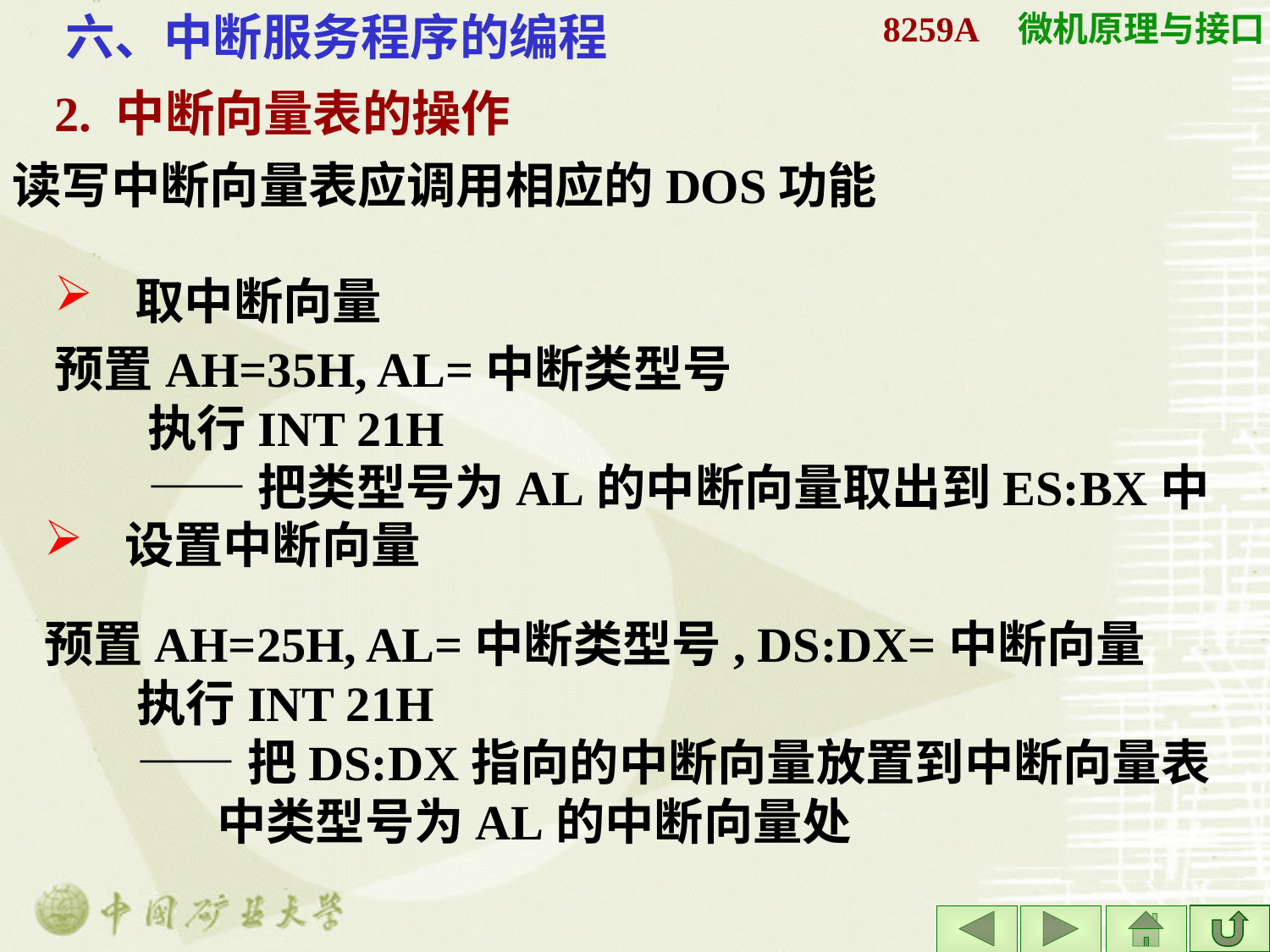

六、中断服务程序的编程
# 8259A
2. 中断向量表的操作
读写中断向量表应调用相应的DOS功能
取中断向量
预置AH=35H, AL=中断类型号
执行INT 21H
——把类型号为AL的中断向量取出到ES:BX中
设置中断向量
预置AH=25H, AL=中断类型号, DS:DX=中断向量
执行INT 21H
——把DS:DX指向的中断向量放置到中断向量表中类型号为AL的中断向量处